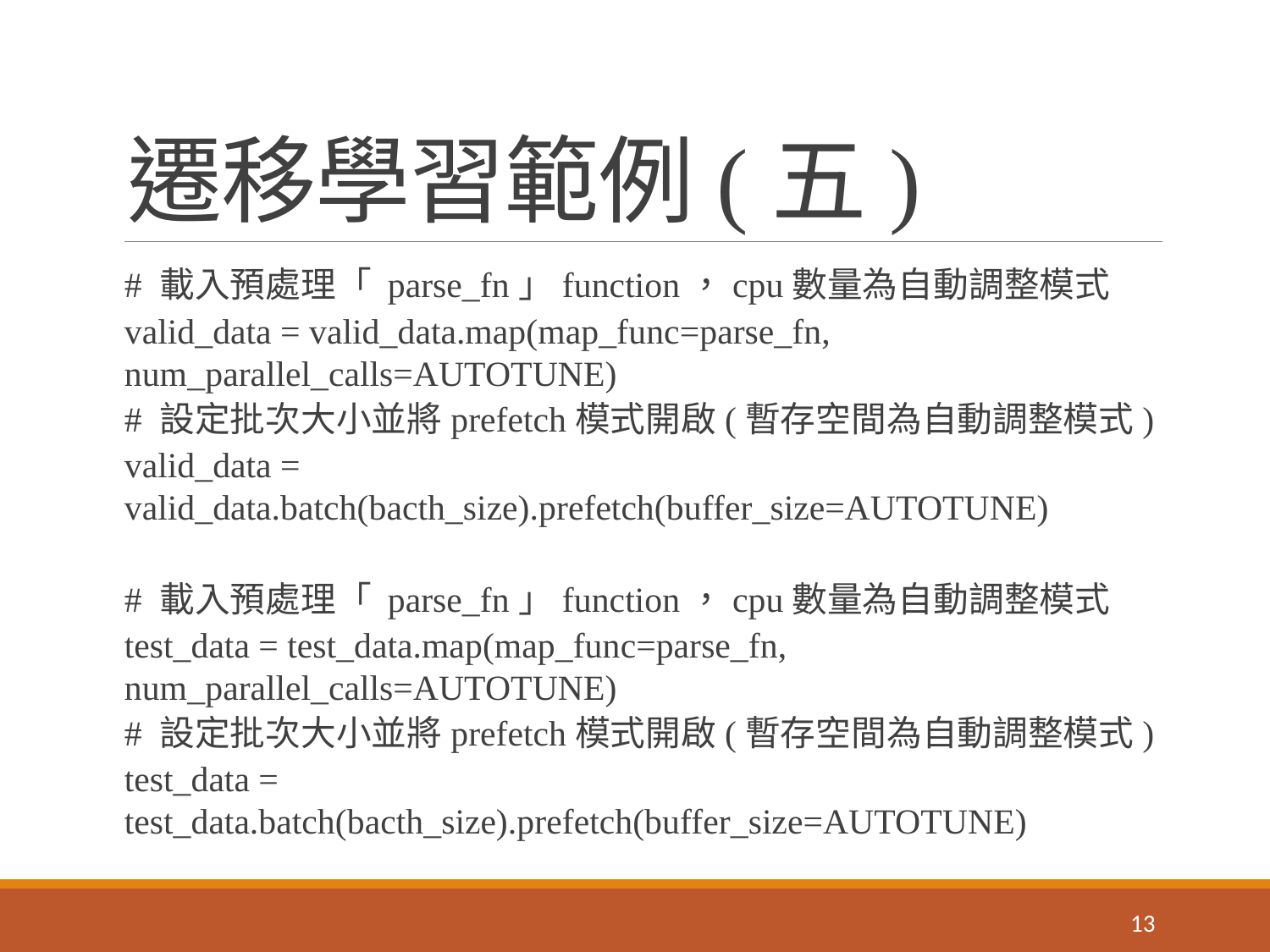

# 遷移學習範例(五)
# 載入預處理「 parse_fn」function，cpu數量為自動調整模式
valid_data = valid_data.map(map_func=parse_fn, num_parallel_calls=AUTOTUNE)
# 設定批次大小並將prefetch模式開啟(暫存空間為自動調整模式)
valid_data = valid_data.batch(bacth_size).prefetch(buffer_size=AUTOTUNE)

# 載入預處理「 parse_fn」function，cpu數量為自動調整模式
test_data = test_data.map(map_func=parse_fn, num_parallel_calls=AUTOTUNE)
# 設定批次大小並將prefetch模式開啟(暫存空間為自動調整模式)
test_data = test_data.batch(bacth_size).prefetch(buffer_size=AUTOTUNE)

13